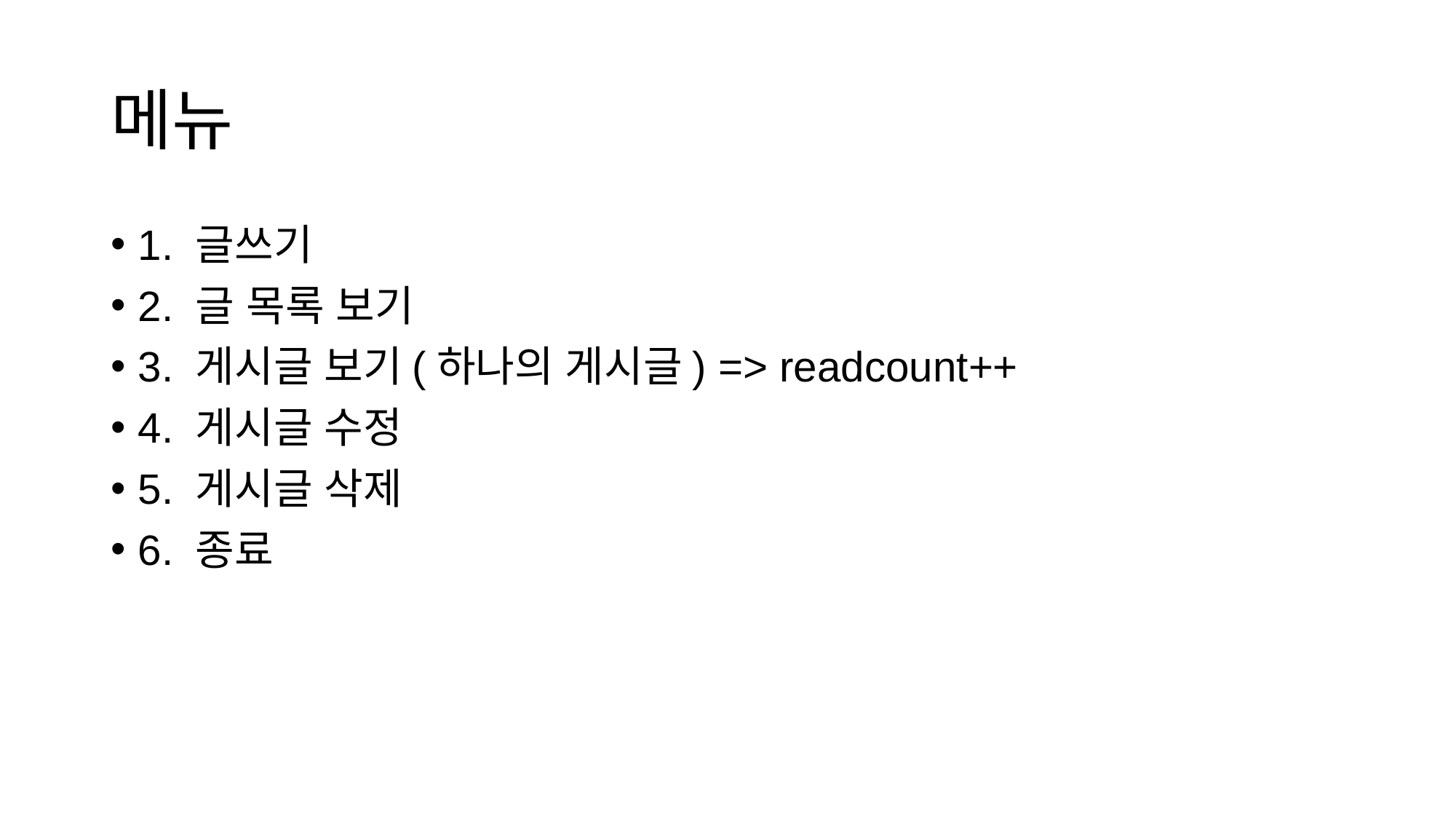

# 메뉴
1. 글쓰기
2. 글 목록 보기
3. 게시글 보기(하나의 게시글) => readcount++
4. 게시글 수정
5. 게시글 삭제
6. 종료